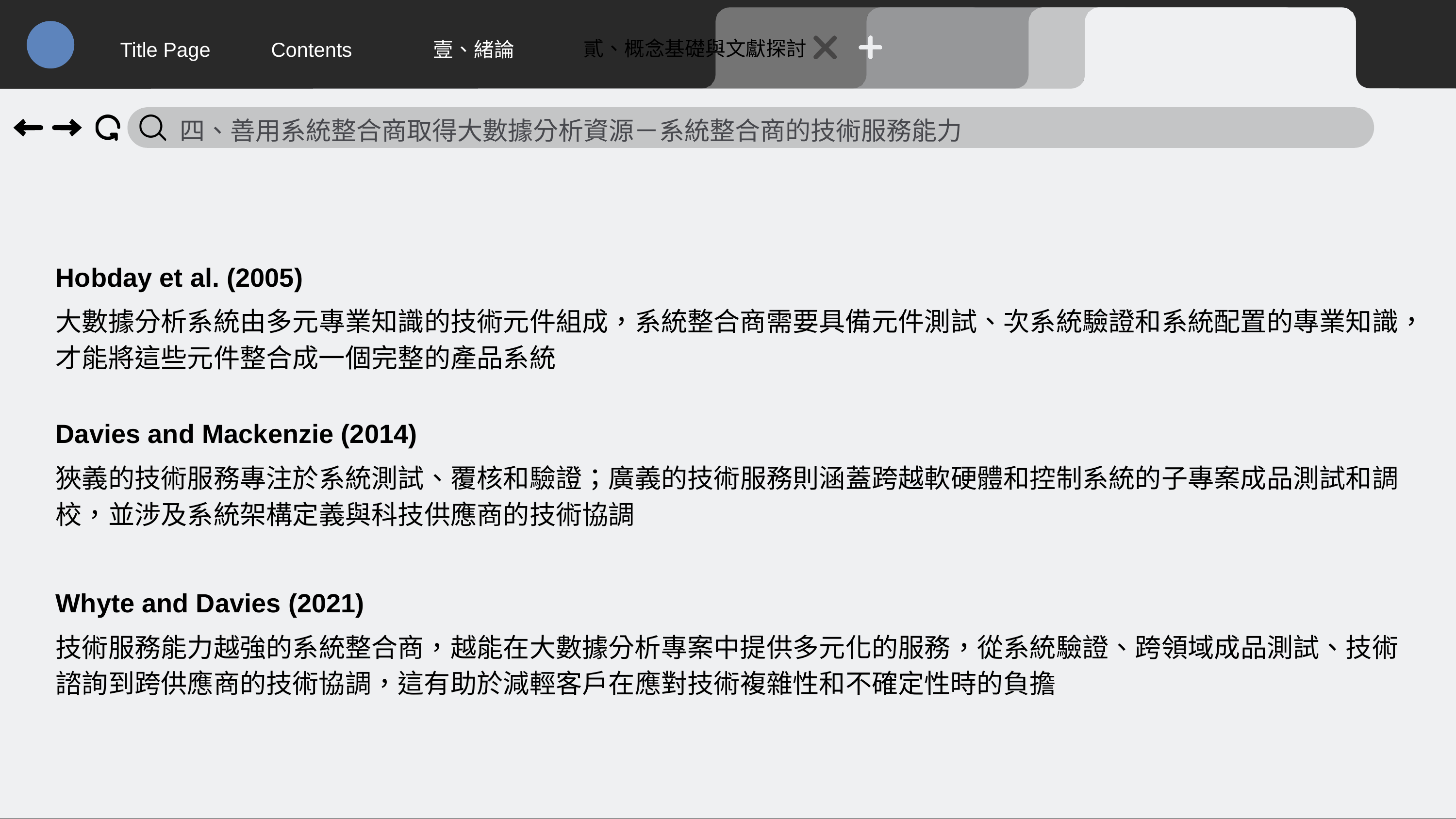

貳、概念基礎與文獻探討
Title Page
Contents
壹、緒論

四、善用系統整合商取得大數據分析資源－系統整合商的技術服務能力

Hobday et al. (2005)
大數據分析系統由多元專業知識的技術元件組成，系統整合商需要具備元件測試、次系統驗證和系統配置的專業知識，才能將這些元件整合成一個完整的產品系統

Davies and Mackenzie (2014)
狹義的技術服務專注於系統測試、覆核和驗證；廣義的技術服務則涵蓋跨越軟硬體和控制系統的子專案成品測試和調校，並涉及系統架構定義與科技供應商的技術協調

Whyte and Davies (2021)
技術服務能力越強的系統整合商，越能在大數據分析專案中提供多元化的服務，從系統驗證、跨領域成品測試、技術諮詢到跨供應商的技術協調，這有助於減輕客戶在應對技術複雜性和不確定性時的負擔